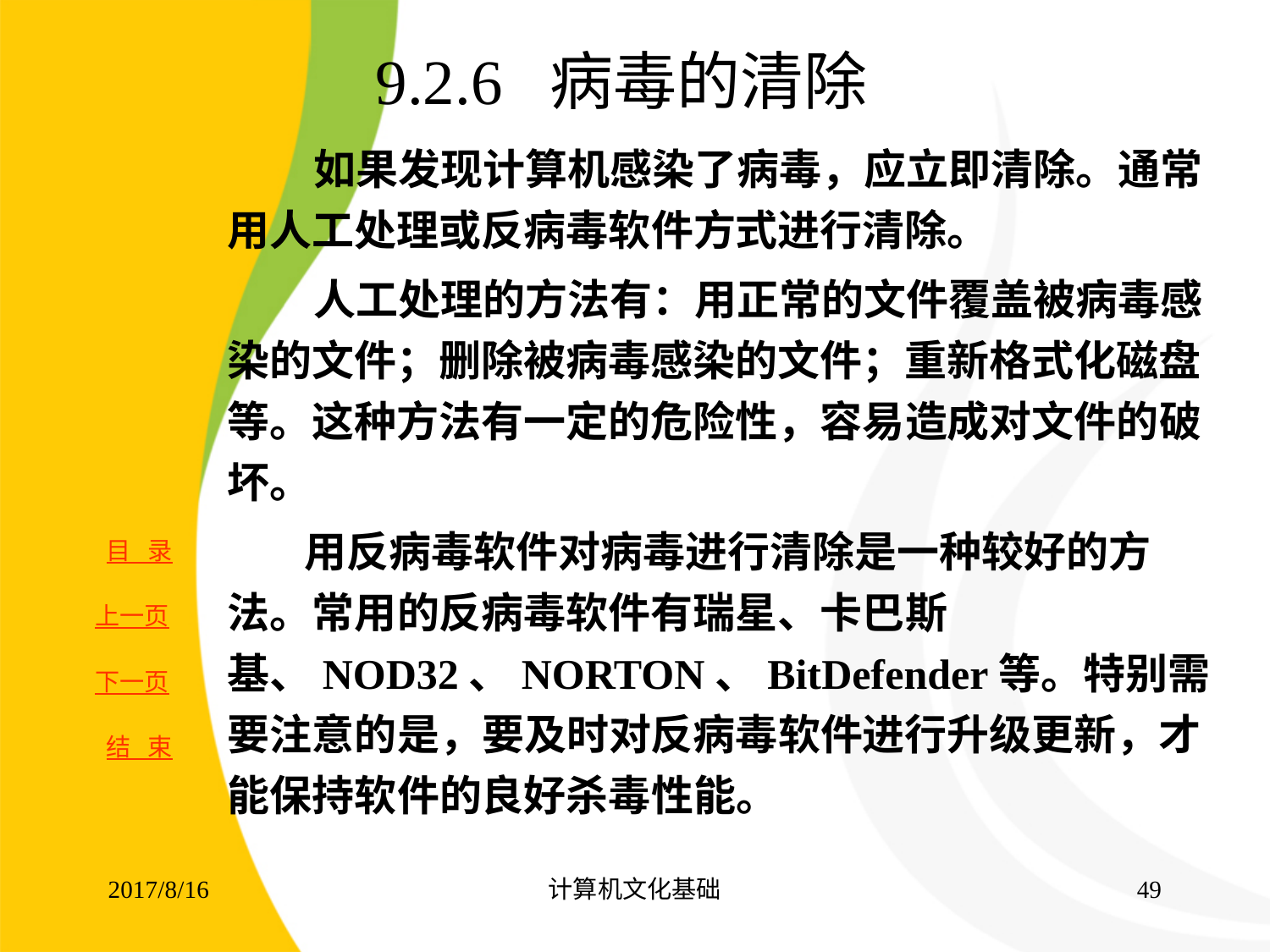

# 9.2.6  病毒的清除
        如果发现计算机感染了病毒，应立即清除。通常用人工处理或反病毒软件方式进行清除。
        人工处理的方法有：用正常的文件覆盖被病毒感染的文件；删除被病毒感染的文件；重新格式化磁盘等。这种方法有一定的危险性，容易造成对文件的破坏。
       用反病毒软件对病毒进行清除是一种较好的方法。常用的反病毒软件有瑞星、卡巴斯基、NOD32、NORTON、BitDefender等。特别需要注意的是，要及时对反病毒软件进行升级更新，才能保持软件的良好杀毒性能。
2017/8/16
计算机文化基础
49